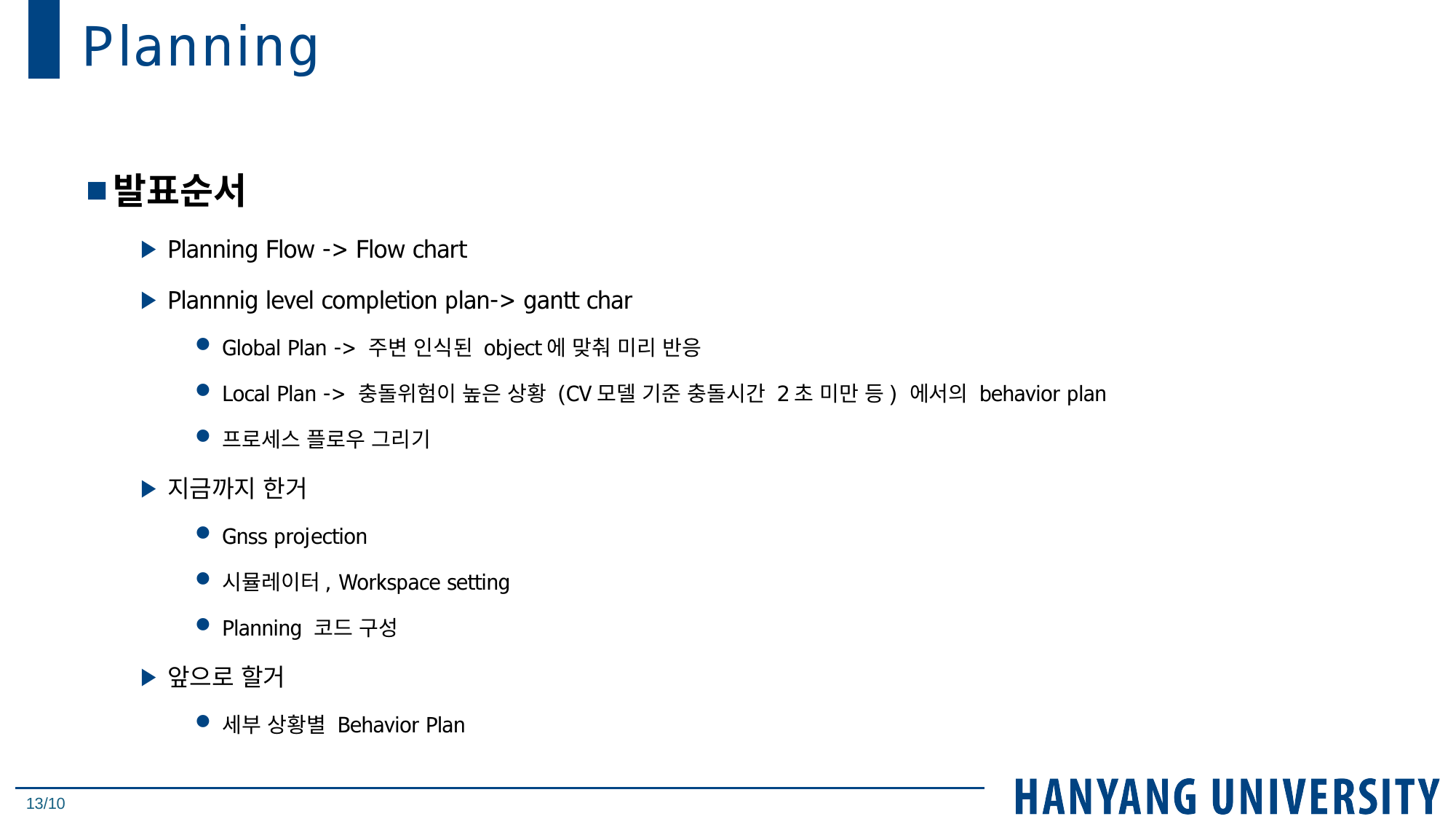

# Planning
발표순서
Planning Flow -> Flow chart
Plannnig level completion plan-> gantt char
Global Plan -> 주변 인식된 object에 맞춰 미리 반응
Local Plan -> 충돌위험이 높은 상황 (CV모델 기준 충돌시간 2초 미만 등) 에서의 behavior plan
프로세스 플로우 그리기
지금까지 한거
Gnss projection
시뮬레이터, Workspace setting
Planning 코드 구성
앞으로 할거
세부 상황별 Behavior Plan